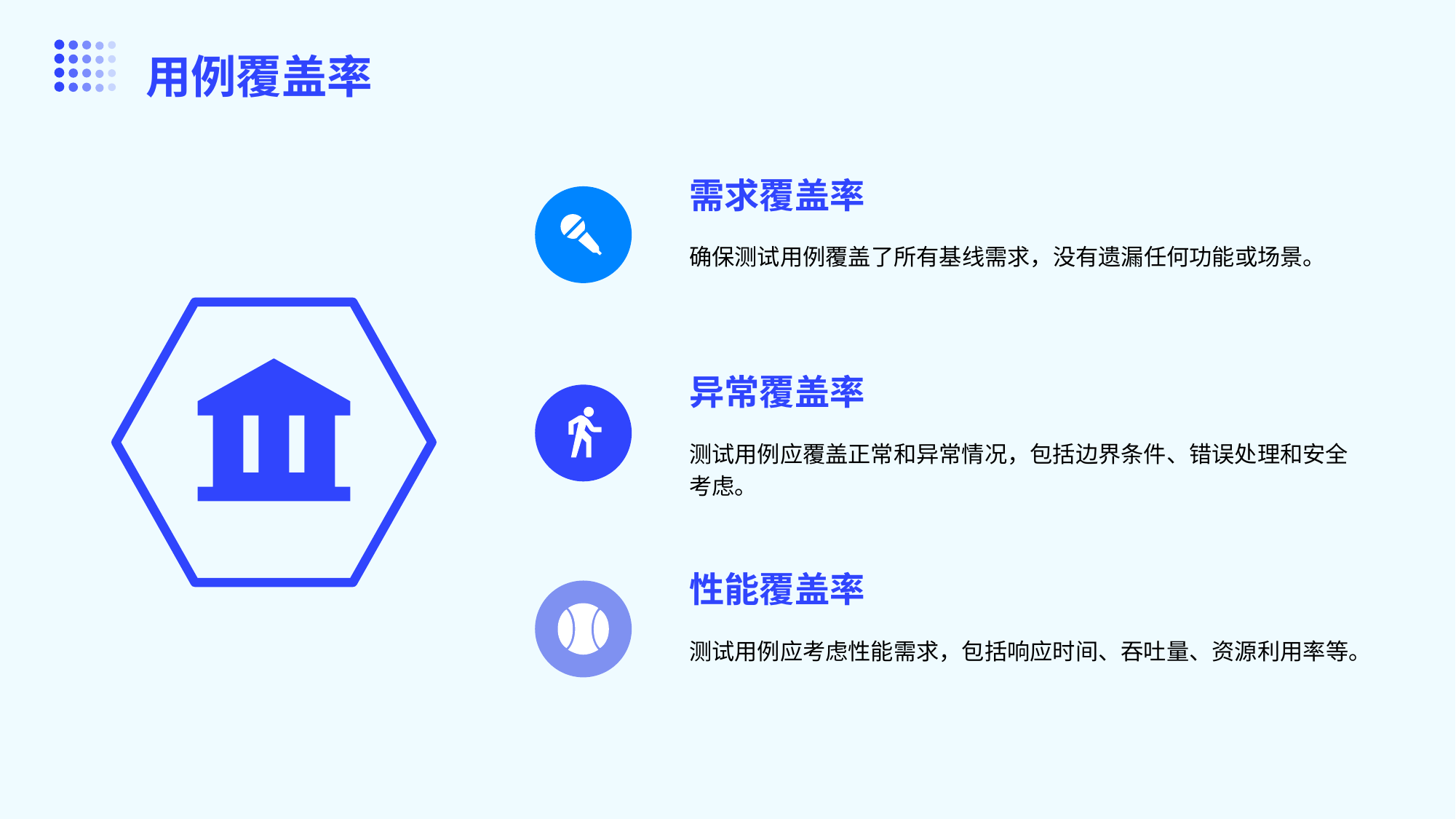

用例覆盖率

需求覆盖率
确保测试用例覆盖了所有基线需求，没有遗漏任何功能或场景。

异常覆盖率
测试用例应覆盖正常和异常情况，包括边界条件、错误处理和安全考虑。

性能覆盖率
测试用例应考虑性能需求，包括响应时间、吞吐量、资源利用率等。